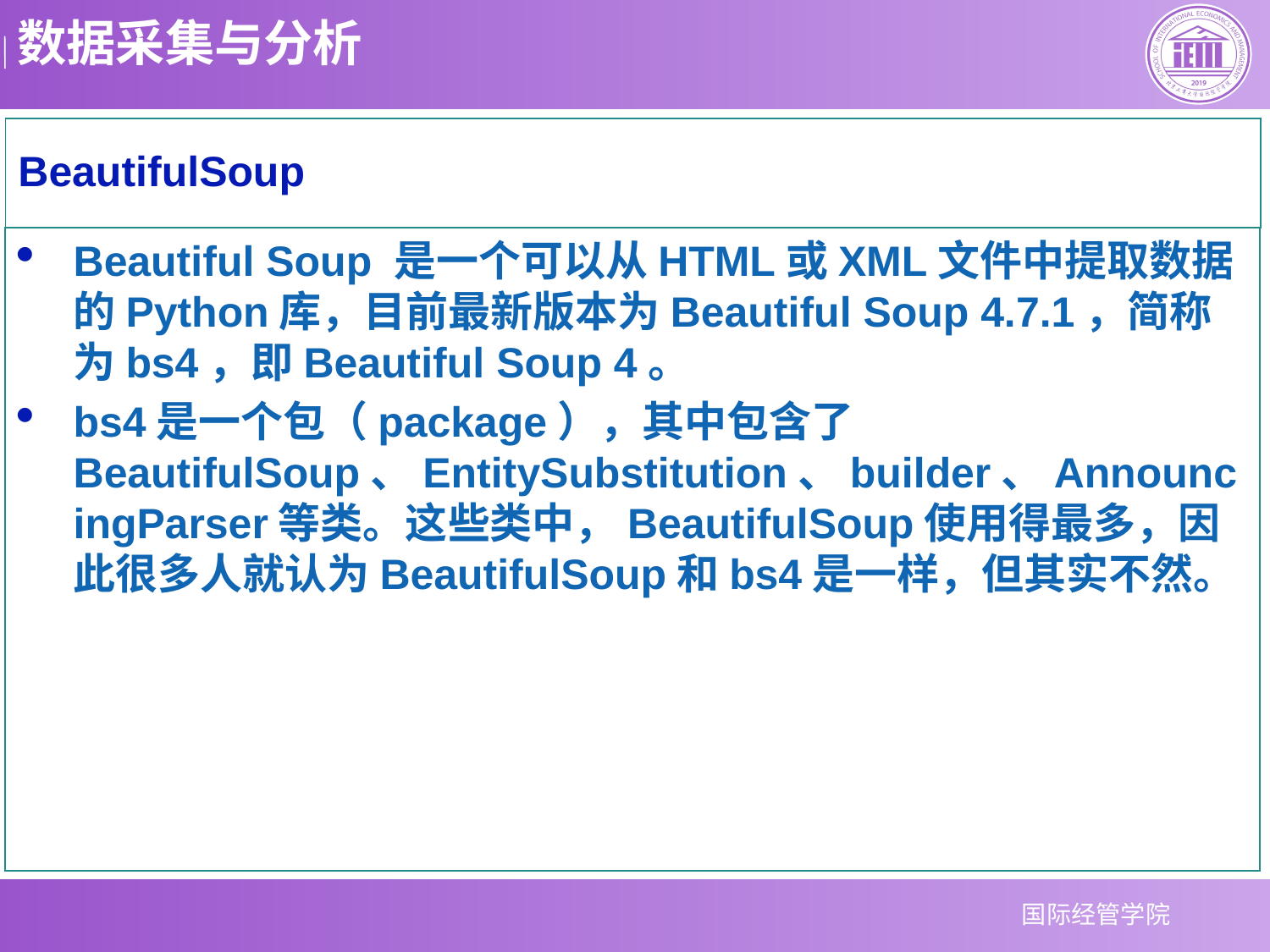

# BeautifulSoup
Beautiful Soup 是一个可以从HTML或XML文件中提取数据的Python库，目前最新版本为Beautiful Soup 4.7.1，简称为bs4，即Beautiful Soup 4。
bs4是一个包（package），其中包含了BeautifulSoup、EntitySubstitution、builder、AnnouncingParser等类。这些类中，BeautifulSoup使用得最多，因此很多人就认为BeautifulSoup和bs4是一样，但其实不然。